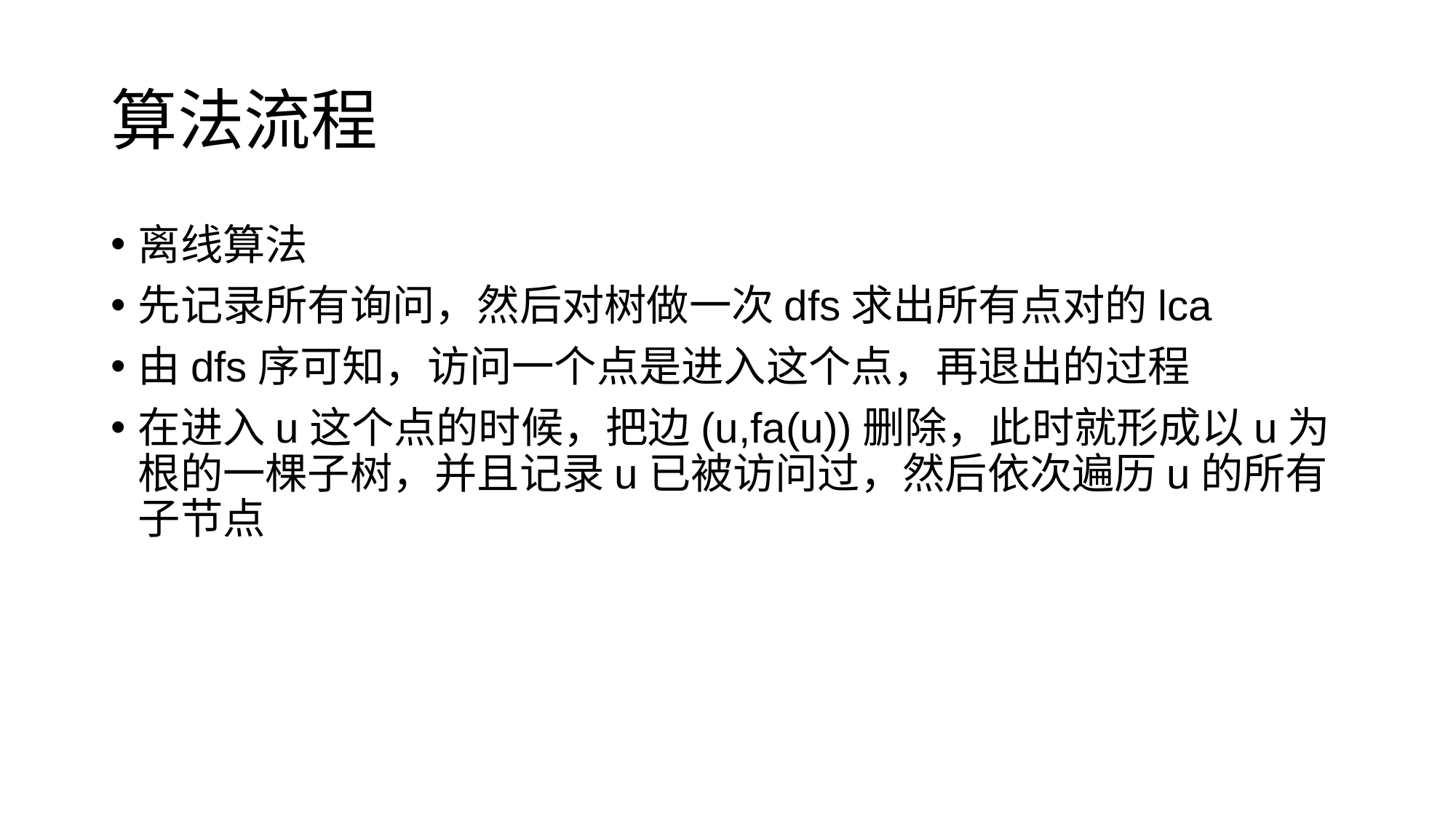

# 算法流程
离线算法
先记录所有询问，然后对树做一次dfs求出所有点对的lca
由dfs序可知，访问一个点是进入这个点，再退出的过程
在进入u这个点的时候，把边(u,fa(u))删除，此时就形成以u为根的一棵子树，并且记录u已被访问过，然后依次遍历u的所有子节点